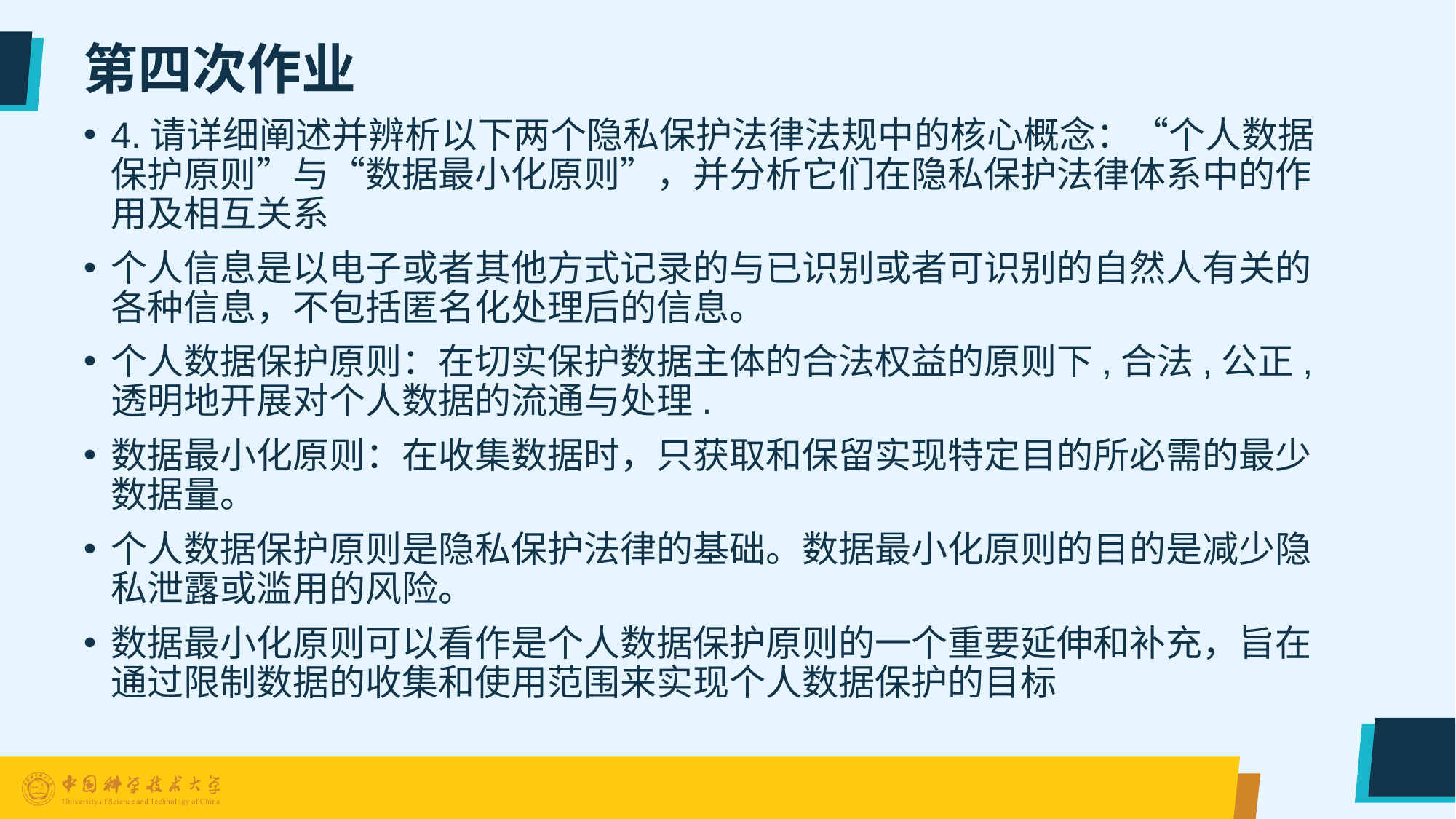

# 第四次作业
4.请详细阐述并辨析以下两个隐私保护法律法规中的核心概念：“个人数据保护原则”与“数据最小化原则”，并分析它们在隐私保护法律体系中的作用及相互关系
个人信息是以电子或者其他方式记录的与已识别或者可识别的自然人有关的各种信息，不包括匿名化处理后的信息。
个人数据保护原则：在切实保护数据主体的合法权益的原则下,合法,公正,透明地开展对个人数据的流通与处理.
数据最小化原则：在收集数据时，只获取和保留实现特定目的所必需的最少数据量。
个人数据保护原则是隐私保护法律的基础。数据最小化原则的目的是减少隐私泄露或滥用的风险。
数据最小化原则可以看作是个人数据保护原则的一个重要延伸和补充，旨在通过限制数据的收集和使用范围来实现个人数据保护的目标
23